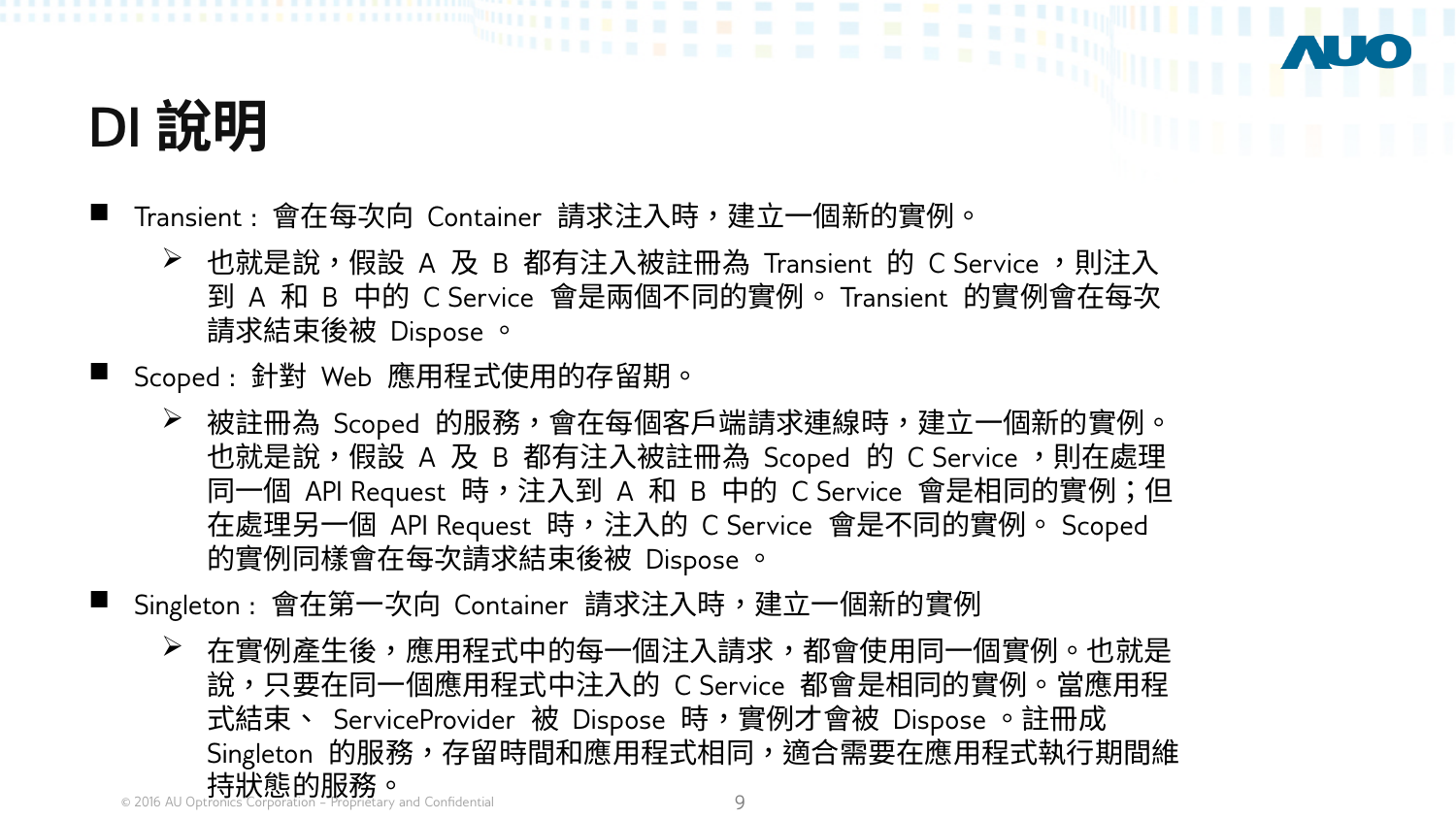

# DI說明
Transient : 會在每次向 Container 請求注入時，建立一個新的實例。
也就是說，假設 A 及 B 都有注入被註冊為 Transient 的 C Service，則注入到 A 和 B 中的 C Service 會是兩個不同的實例。Transient 的實例會在每次請求結束後被 Dispose。
Scoped : 針對 Web 應用程式使用的存留期。
被註冊為 Scoped 的服務，會在每個客戶端請求連線時，建立一個新的實例。也就是說，假設 A 及 B 都有注入被註冊為 Scoped 的 C Service，則在處理同一個 API Request 時，注入到 A 和 B 中的 C Service 會是相同的實例；但在處理另一個 API Request 時，注入的 C Service 會是不同的實例。Scoped 的實例同樣會在每次請求結束後被 Dispose。
Singleton : 會在第一次向 Container 請求注入時，建立一個新的實例
在實例產生後，應用程式中的每一個注入請求，都會使用同一個實例。也就是說，只要在同一個應用程式中注入的 C Service 都會是相同的實例。當應用程式結束、 ServiceProvider 被 Dispose 時，實例才會被 Dispose。註冊成 Singleton 的服務，存留時間和應用程式相同，適合需要在應用程式執行期間維持狀態的服務。